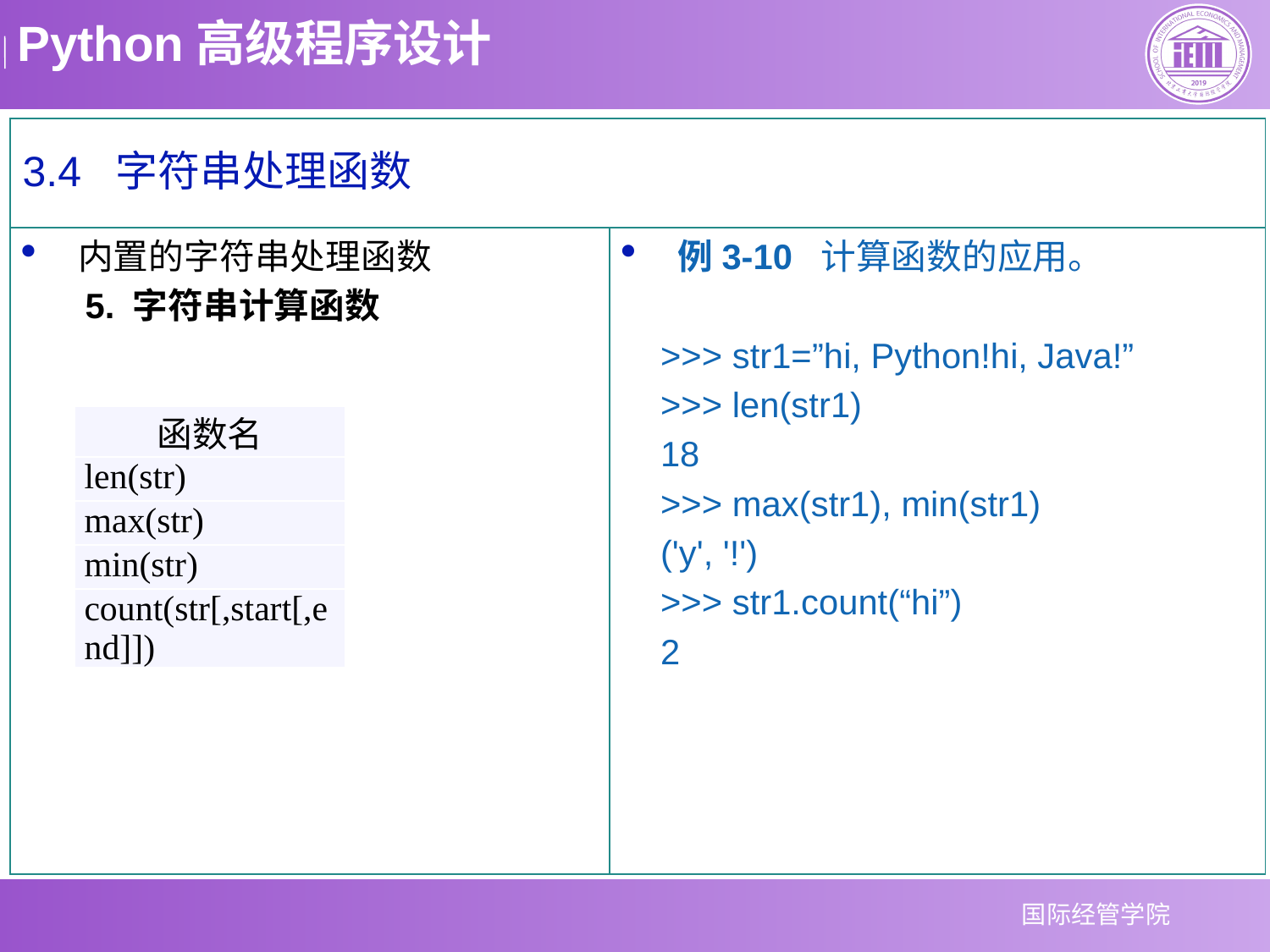

3.4  字符串处理函数
内置的字符串处理函数
5. 字符串计算函数

例3-10  计算函数的应用。

>>> str1=”hi, Python!hi, Java!”
>>> len(str1)
18
>>> max(str1), min(str1)
('y', '!')
>>> str1.count(“hi”)
2

| 函数名 |
| --- |
| len(str) |
| max(str) |
| min(str) |
| count(str[,start[,end]]) |